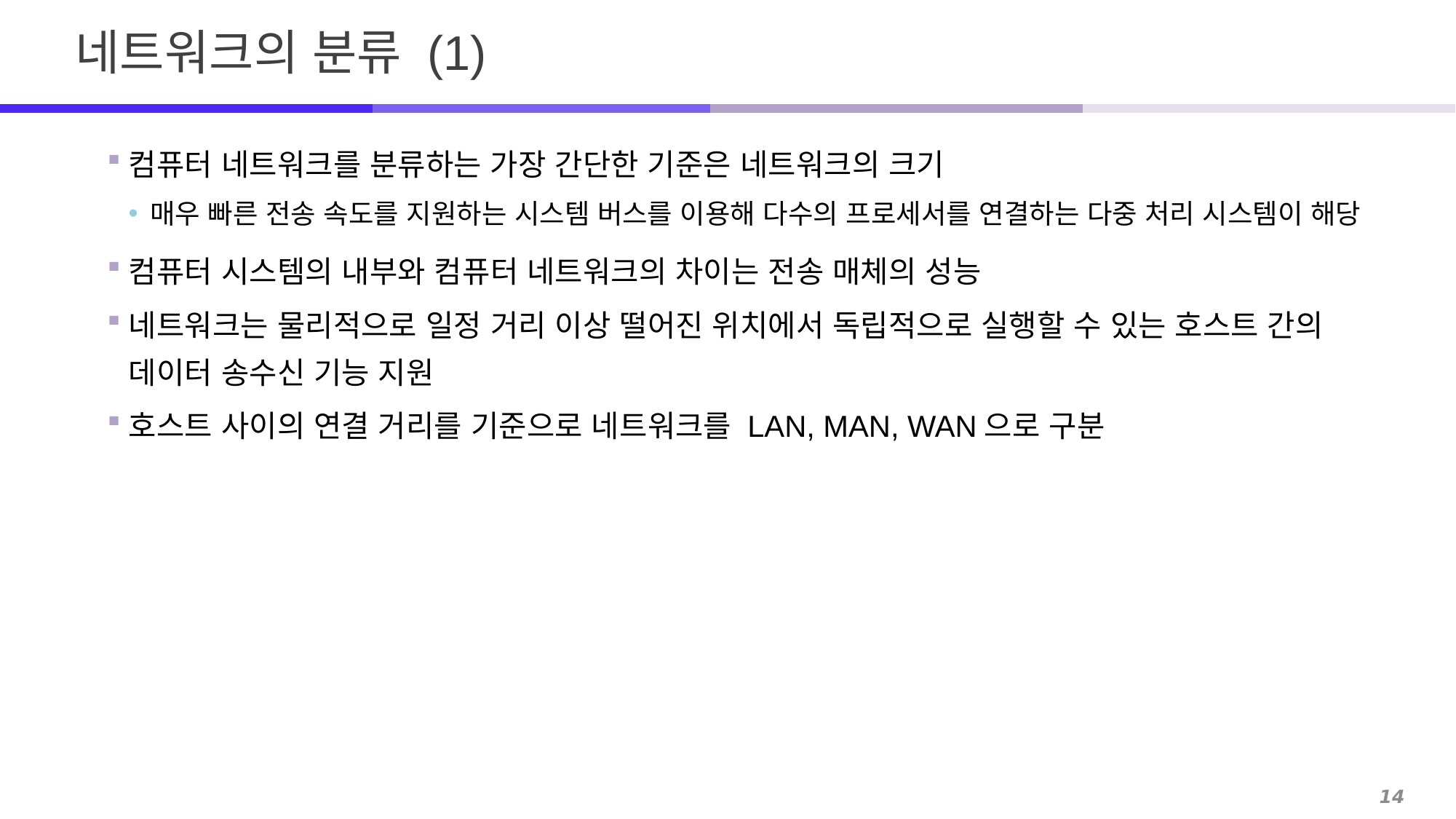

# 네트워크의 분류 (1)
컴퓨터 네트워크를 분류하는 가장 간단한 기준은 네트워크의 크기
매우 빠른 전송 속도를 지원하는 시스템 버스를 이용해 다수의 프로세서를 연결하는 다중 처리 시스템이 해당
컴퓨터 시스템의 내부와 컴퓨터 네트워크의 차이는 전송 매체의 성능
네트워크는 물리적으로 일정 거리 이상 떨어진 위치에서 독립적으로 실행할 수 있는 호스트 간의 데이터 송수신 기능 지원
호스트 사이의 연결 거리를 기준으로 네트워크를 LAN, MAN, WAN으로 구분